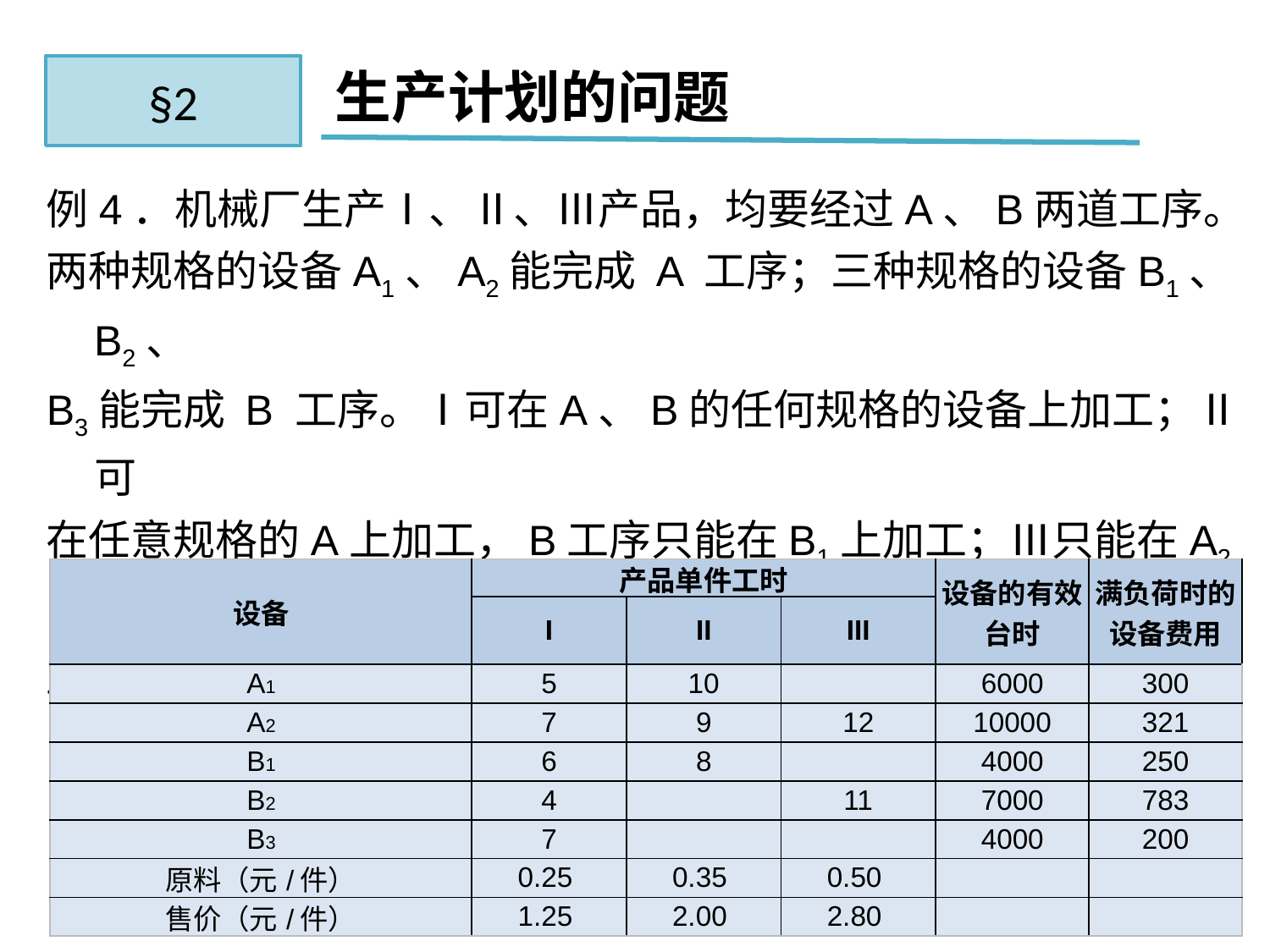

§2
生产计划的问题
例4．机械厂生产Ⅰ、Ⅱ、Ⅲ产品，均要经过A、B两道工序。
两种规格的设备A1、A2能完成 A 工序；三种规格的设备B1、B2、
B3能完成 B 工序。Ⅰ可在A、B的任何规格的设备上加工；Ⅱ 可
在任意规格的A上加工，B工序只能在B1上加工；Ⅲ只能在A2与B2
上加工。
问：为获得最大利润，应如何制定最优的产品加工方案？
| 设备 | 产品单件工时 |  |  | 设备的有效台时 | 满负荷时的设备费用 |
| --- | --- | --- | --- | --- | --- |
|  | I | II | III |  |  |
| A1 | 5 | 10 |  | 6000 | 300 |
| A2 | 7 | 9 | 12 | 10000 | 321 |
| B1 | 6 | 8 |  | 4000 | 250 |
| B2 | 4 |  | 11 | 7000 | 783 |
| B3 | 7 |  |  | 4000 | 200 |
| 原料（元/件） | 0.25 | 0.35 | 0.50 |  |  |
| 售价（元/件） | 1.25 | 2.00 | 2.80 |  |  |